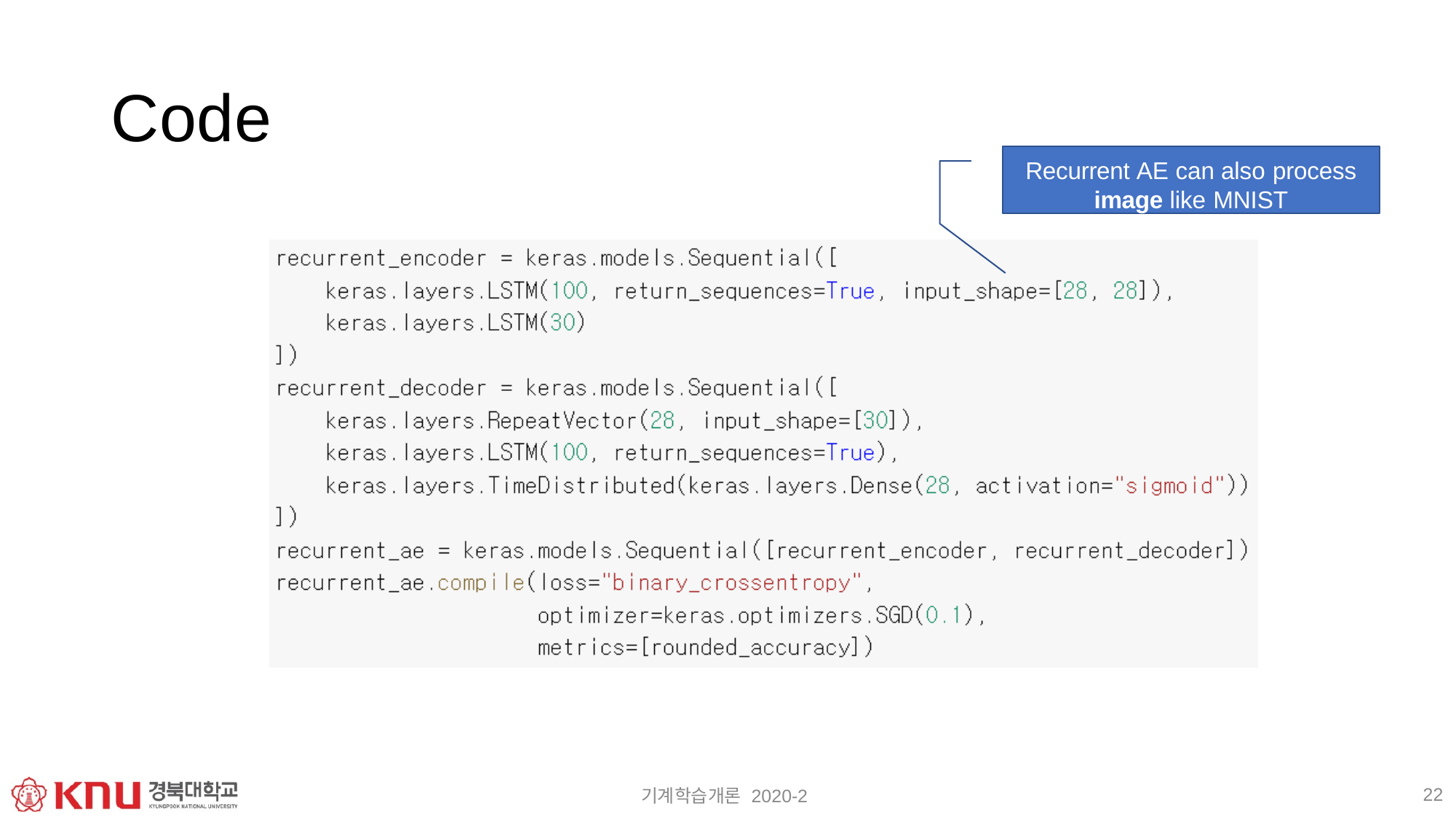

# Code
Recurrent AE can also process
image like MNIST

22
기계학습개론 2020-2